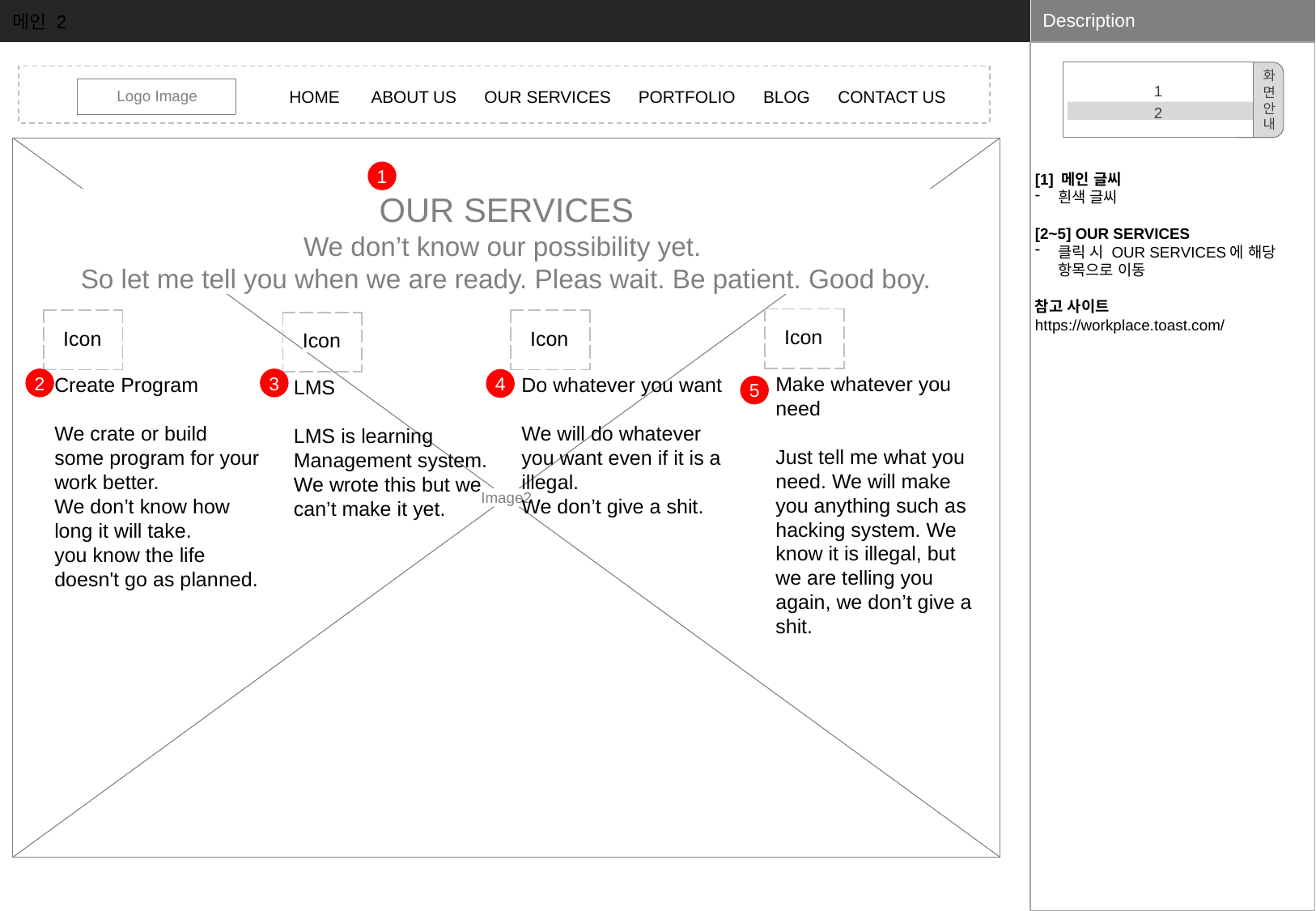

메인 2

[1] 메인 글씨
흰색 글씨

[2~5] OUR SERVICES
클릭 시 OUR SERVICES에 해당 항목으로 이동

참고 사이트
https://workplace.toast.com/

1
2
화
면
안
내

HOME       ABOUT US      OUR SERVICES      PORTFOLIO      BLOG      CONTACT US
|  |
| --- |
Logo Image

1
OUR SERVICES
We don’t know our possibility yet.
So let me tell you when we are ready. Pleas wait. Be patient. Good boy.
|  |
| --- |
|  |
| --- |
|  |
| --- |
|  |
| --- |
Icon
Icon
Icon
Icon
Make whatever you need

Just tell me what you need. We will make you anything such as hacking system. We know it is illegal, but we are telling you again, we don’t give a shit.

Create Program

We crate or build some program for your work better.
We don’t know how long it will take.
you know the life doesn't go as planned.

Do whatever you want

We will do whatever you want even if it is a illegal.
We don’t give a shit.

2
3
LMS

LMS is learning Management system.
We wrote this but we can’t make it yet.

4
5
Image2